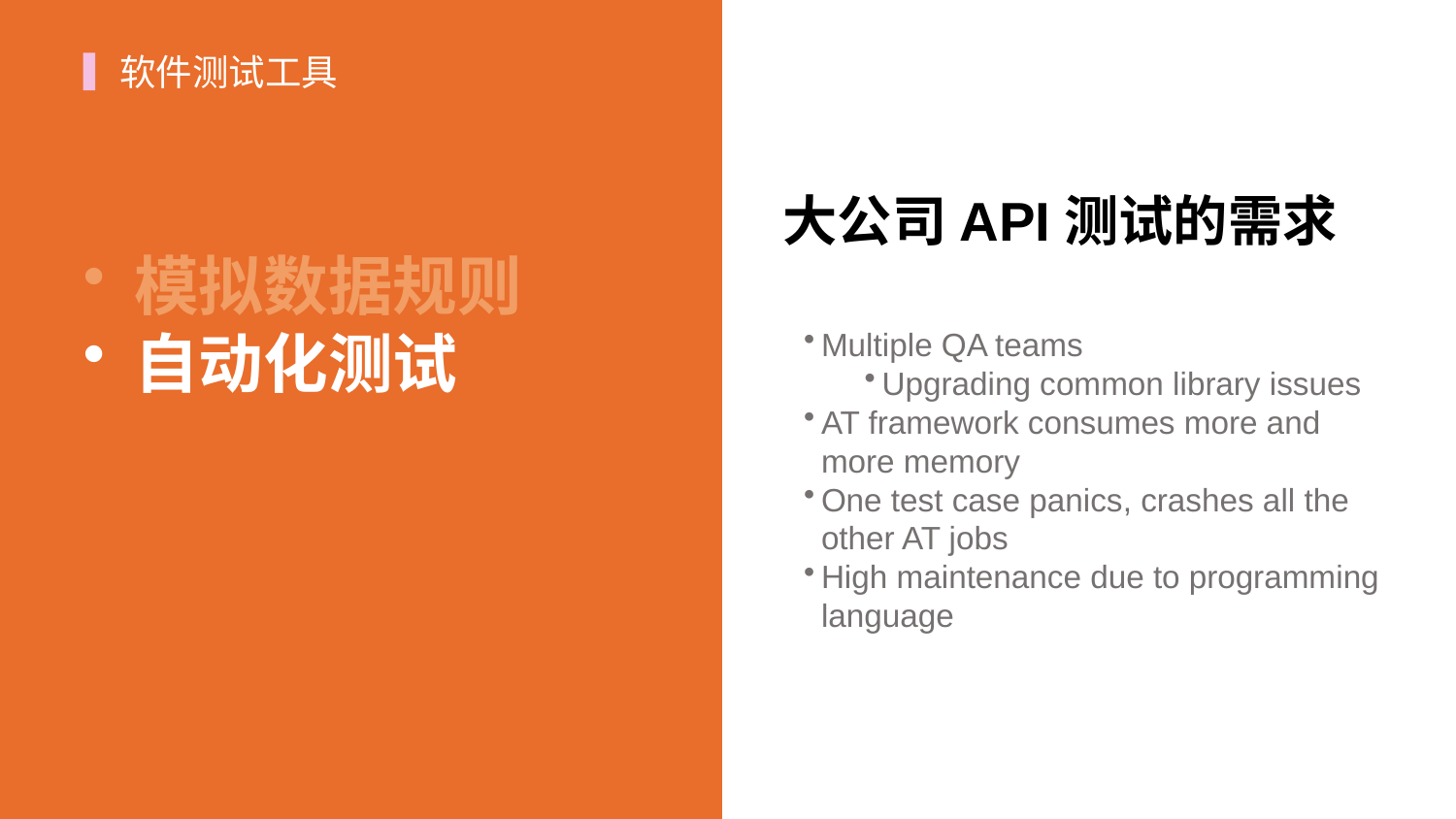

软件测试工具

大公司API测试的需求
模拟数据规则
自动化测试
Multiple QA teams
Upgrading common library issues
AT framework consumes more and more memory
One test case panics, crashes all the other AT jobs
High maintenance due to programming language